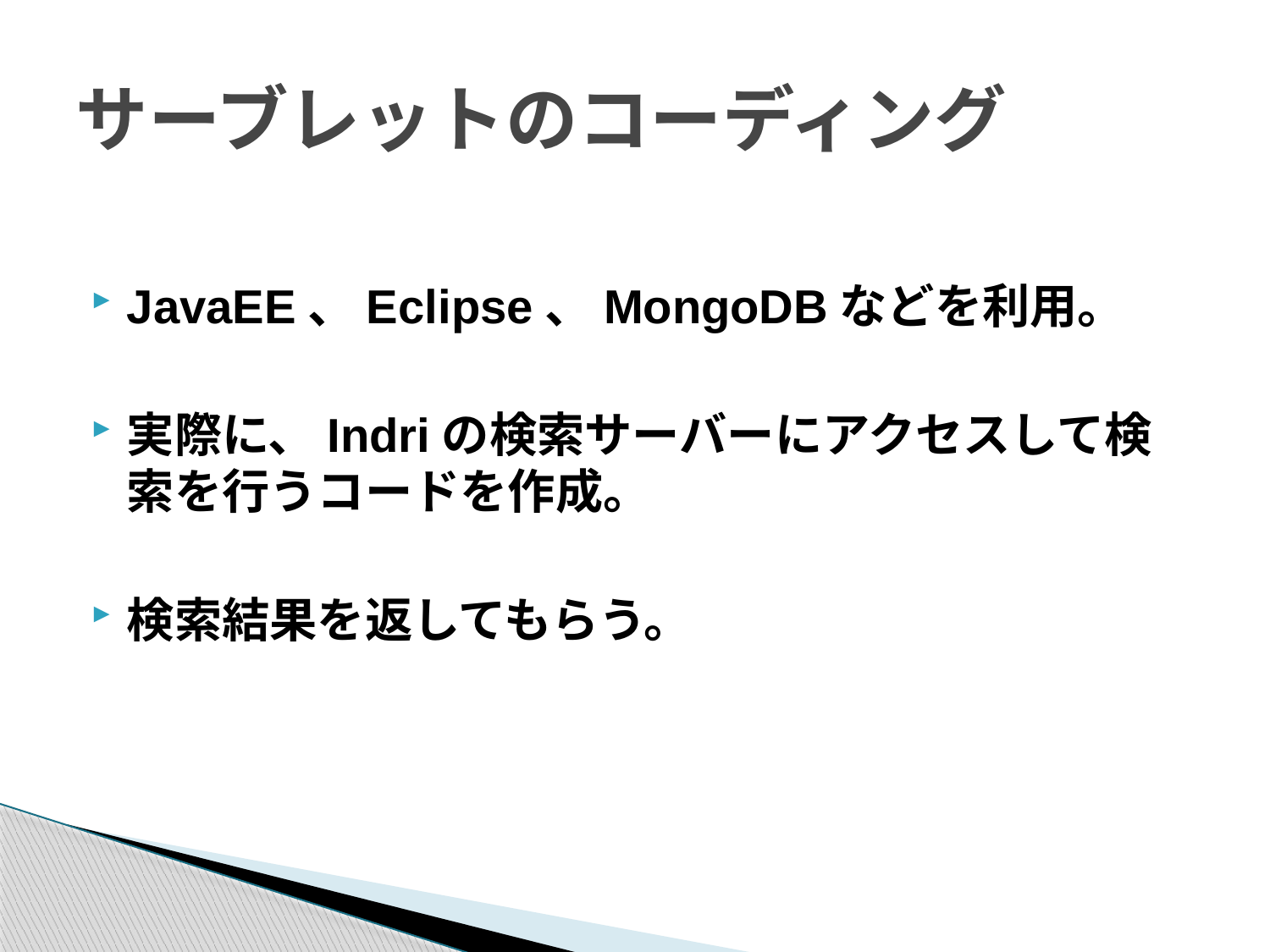

# サーブレットのコーディング

JavaEE、Eclipse、MongoDBなどを利用。

実際に、Indriの検索サーバーにアクセスして検索を行うコードを作成。

検索結果を返してもらう。